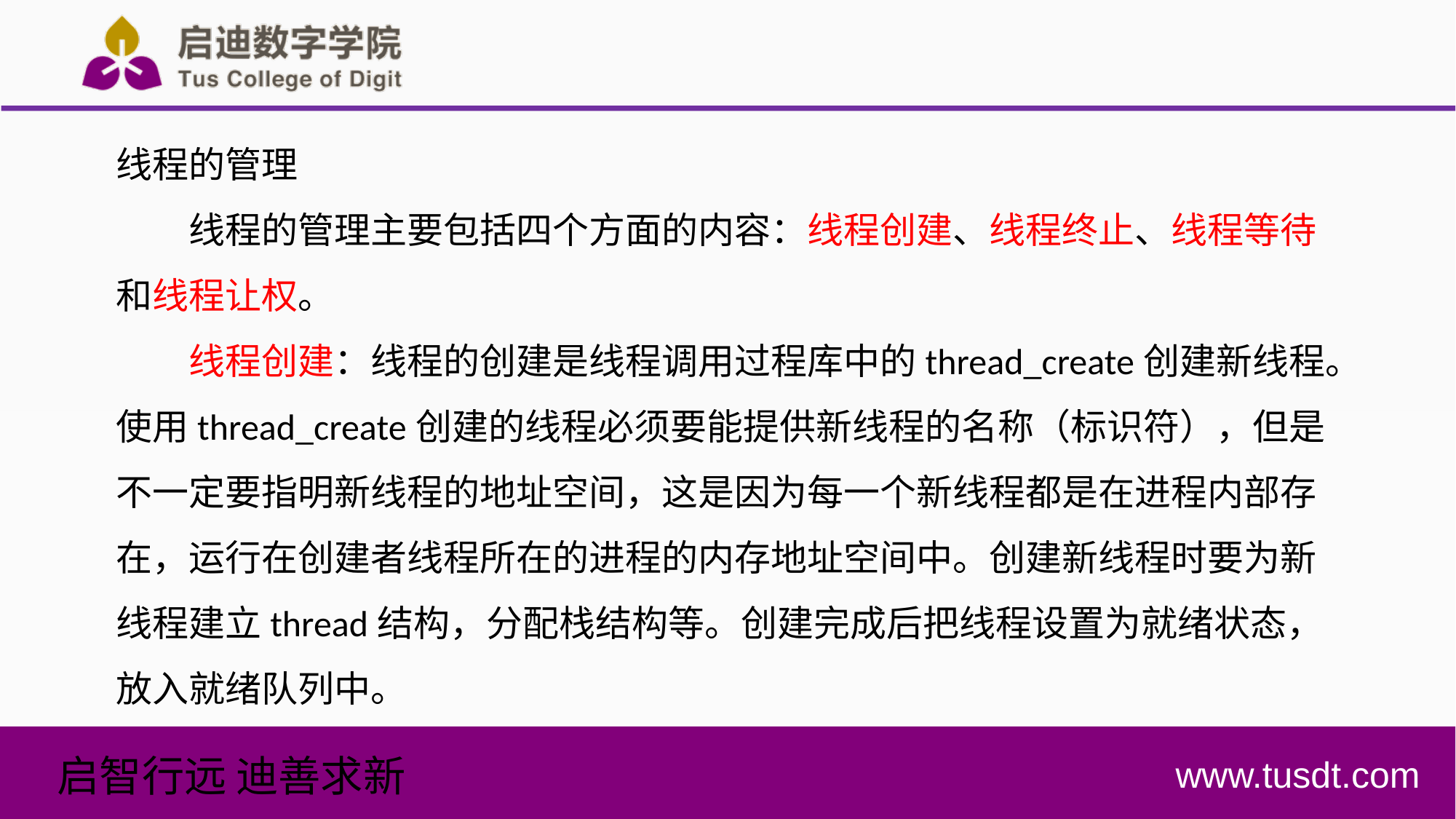

线程的管理
线程的管理主要包括四个方面的内容：线程创建、线程终止、线程等待和线程让权。
线程创建：线程的创建是线程调用过程库中的thread_create创建新线程。使用thread_create创建的线程必须要能提供新线程的名称（标识符），但是不一定要指明新线程的地址空间，这是因为每一个新线程都是在进程内部存在，运行在创建者线程所在的进程的内存地址空间中。创建新线程时要为新线程建立thread结构，分配栈结构等。创建完成后把线程设置为就绪状态，放入就绪队列中。